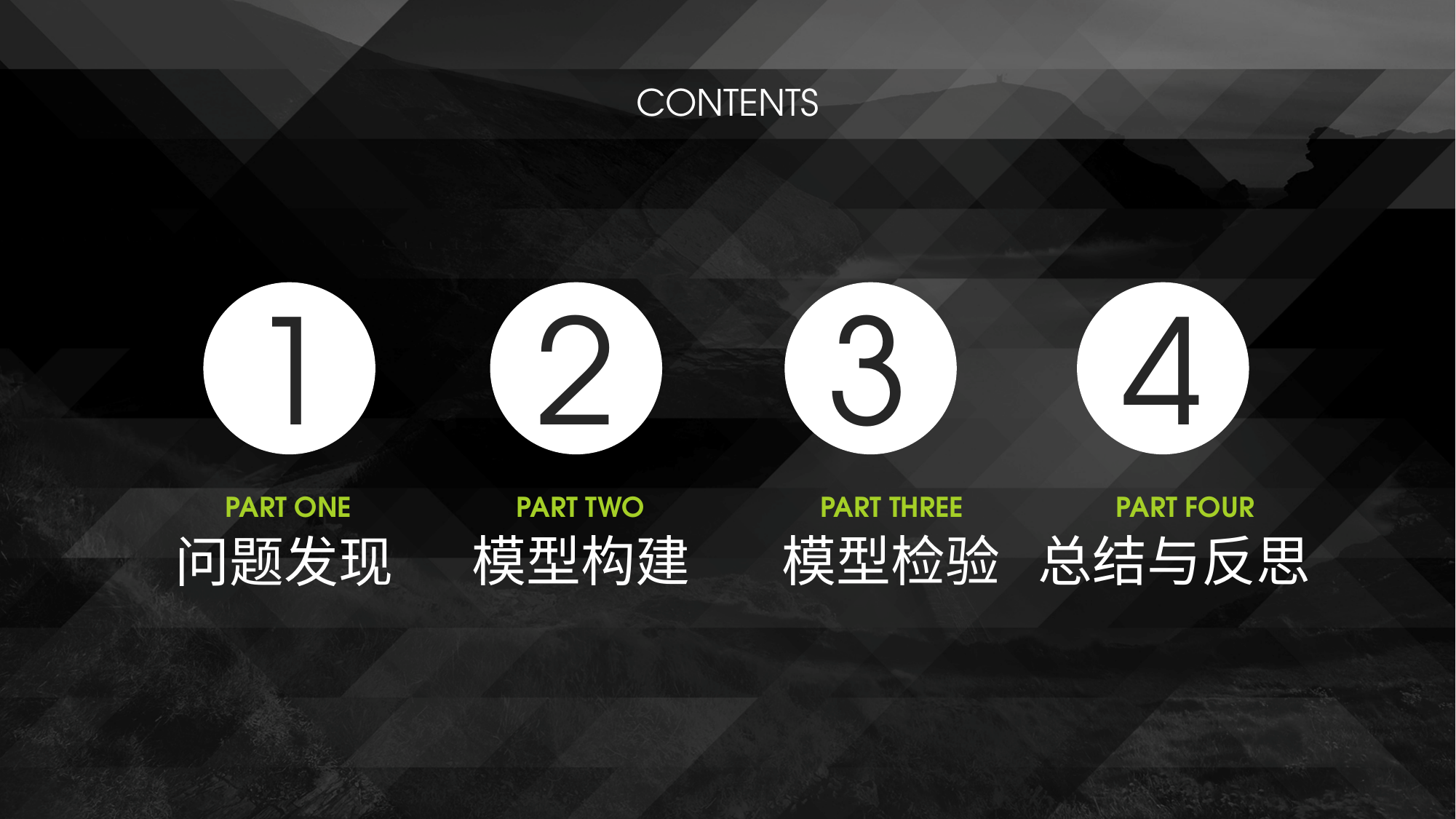

CONTENTS
1
2
3
4
PART ONE
PART TWO
PART THREE
PART FOUR
模型构建
模型检验
总结与反思
问题发现